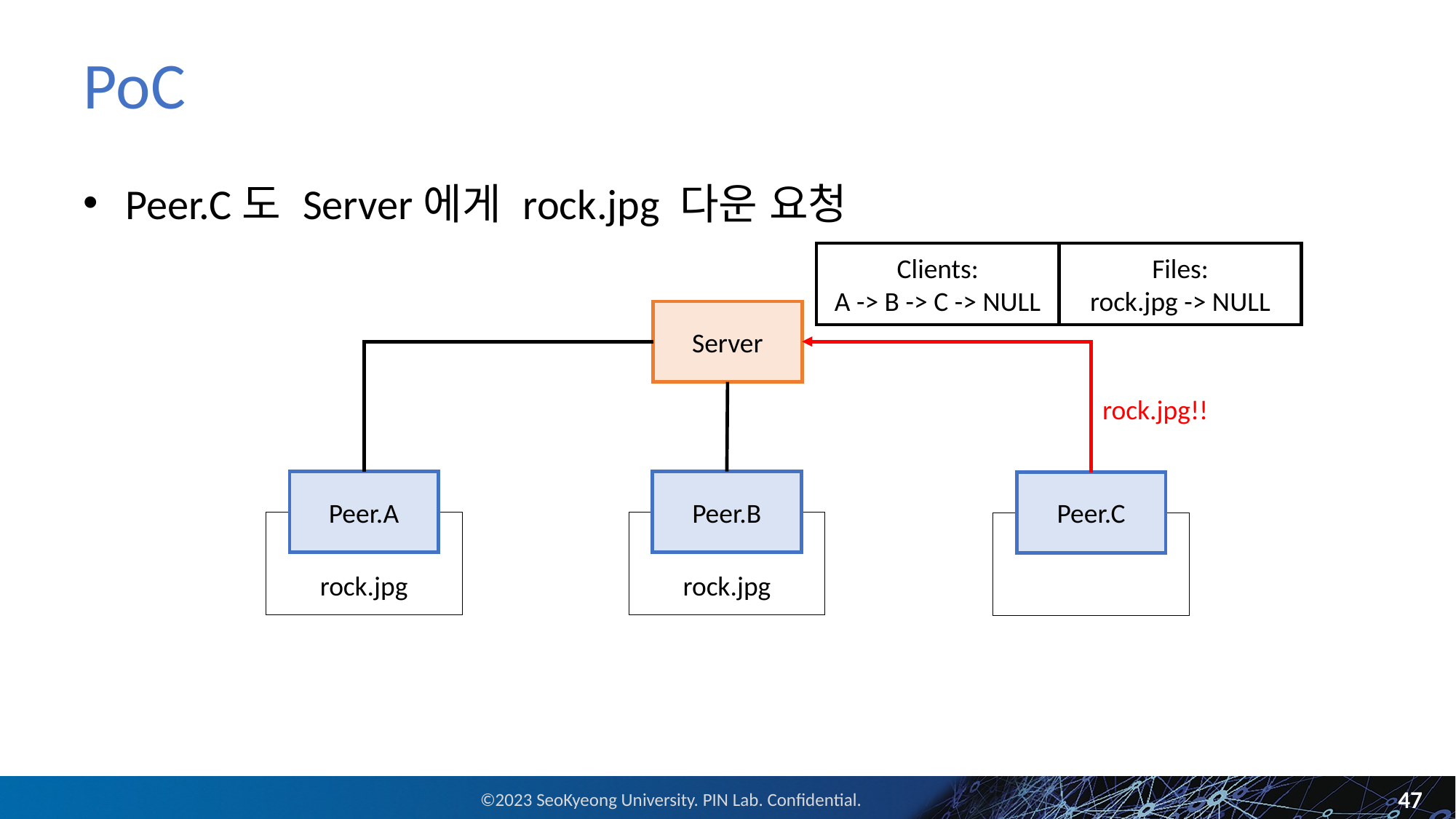

# PoC
Peer.C도 Server에게 rock.jpg 다운 요청
Clients:
A -> B -> C -> NULL
Files:
rock.jpg -> NULL
Server
rock.jpg!!
Peer.A

rock.jpg
Peer.B

rock.jpg
Peer.C

47